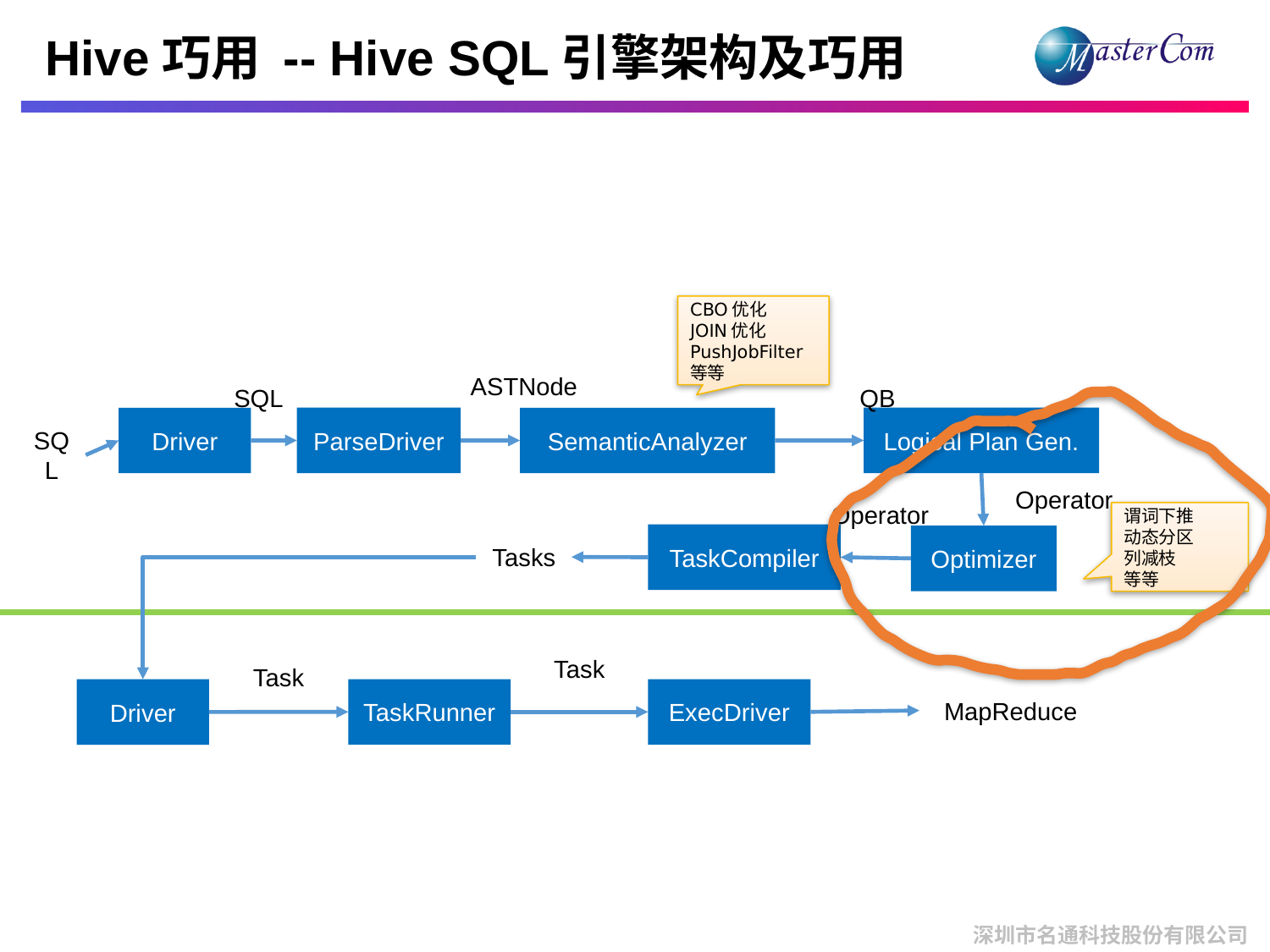

# Hive巧用 -- Hive SQL引擎架构及巧用
CBO优化
JOIN优化
PushJobFilter
等等
ASTNode
SQL
QB
ParseDriver
Logical Plan Gen.
Driver
SemanticAnalyzer
SQL
Operator
Operator
谓词下推
动态分区
列减枝
等等
TaskCompiler
Optimizer
Tasks
Task
Task
TaskRunner
ExecDriver
Driver
MapReduce